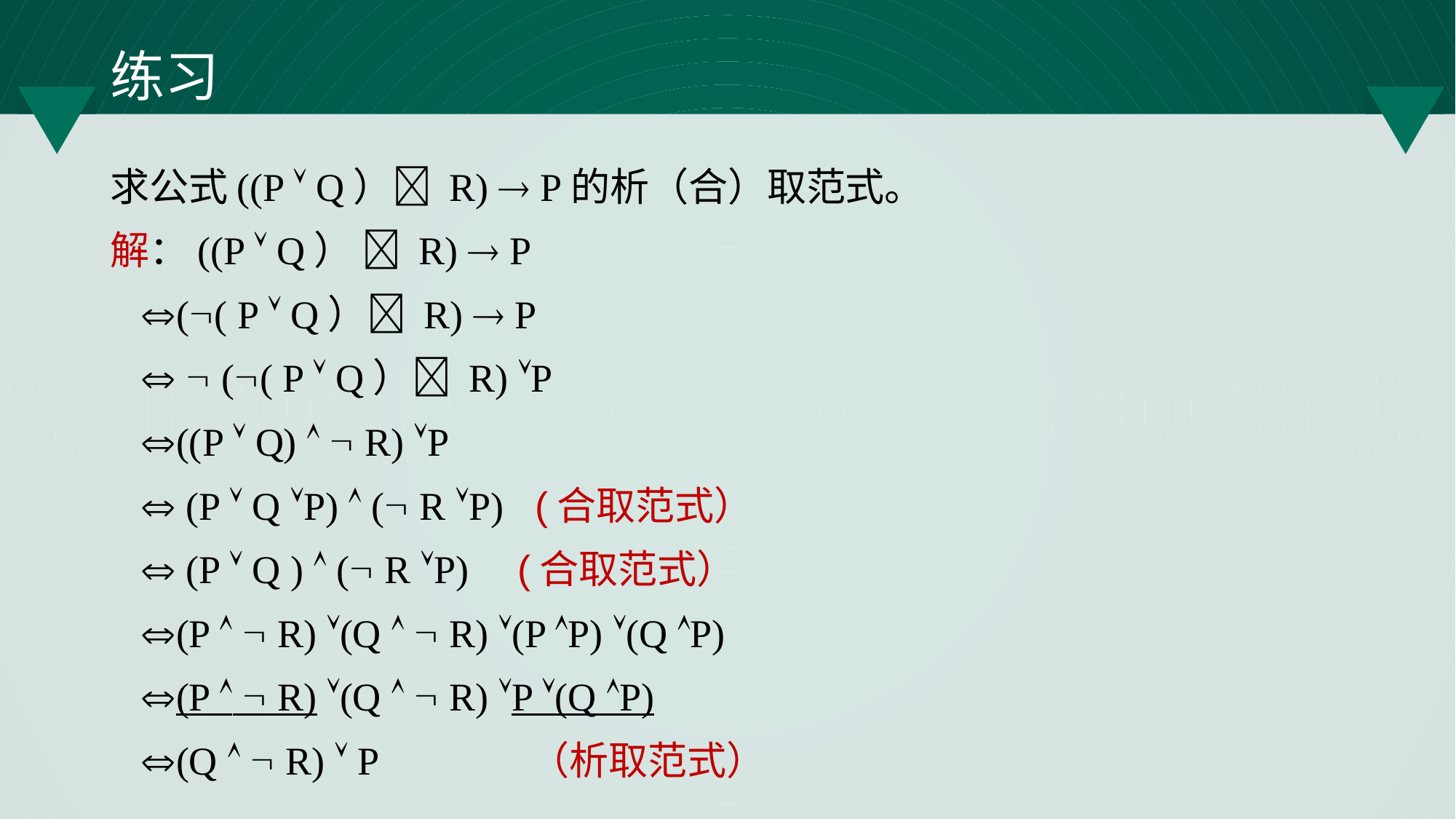

# 练习
求公式((P ∨ Q）→ R) → P的析（合）取范式。
解：((P ∨ Q） → R) → P
   ⇔(¬( P ∨ Q）∨ R) → P
   ⇔ ¬ (¬( P ∨ Q）∨ R) ∨P
   ⇔((P ∨ Q) ∧ ¬ R) ∨P
   ⇔ (P ∨ Q ∨P) ∧ (¬ R ∨P)   (合取范式）
   ⇔ (P ∨ Q ) ∧ (¬ R ∨P)     (合取范式）
   ⇔(P ∧ ¬ R) ∨(Q ∧ ¬ R) ∨(P ∧P) ∨(Q ∧P)
   ⇔(P ∧ ¬ R) ∨(Q ∧ ¬ R) ∨P ∨(Q ∧P)
   ⇔(Q ∧ ¬ R) ∨ P             （析取范式）